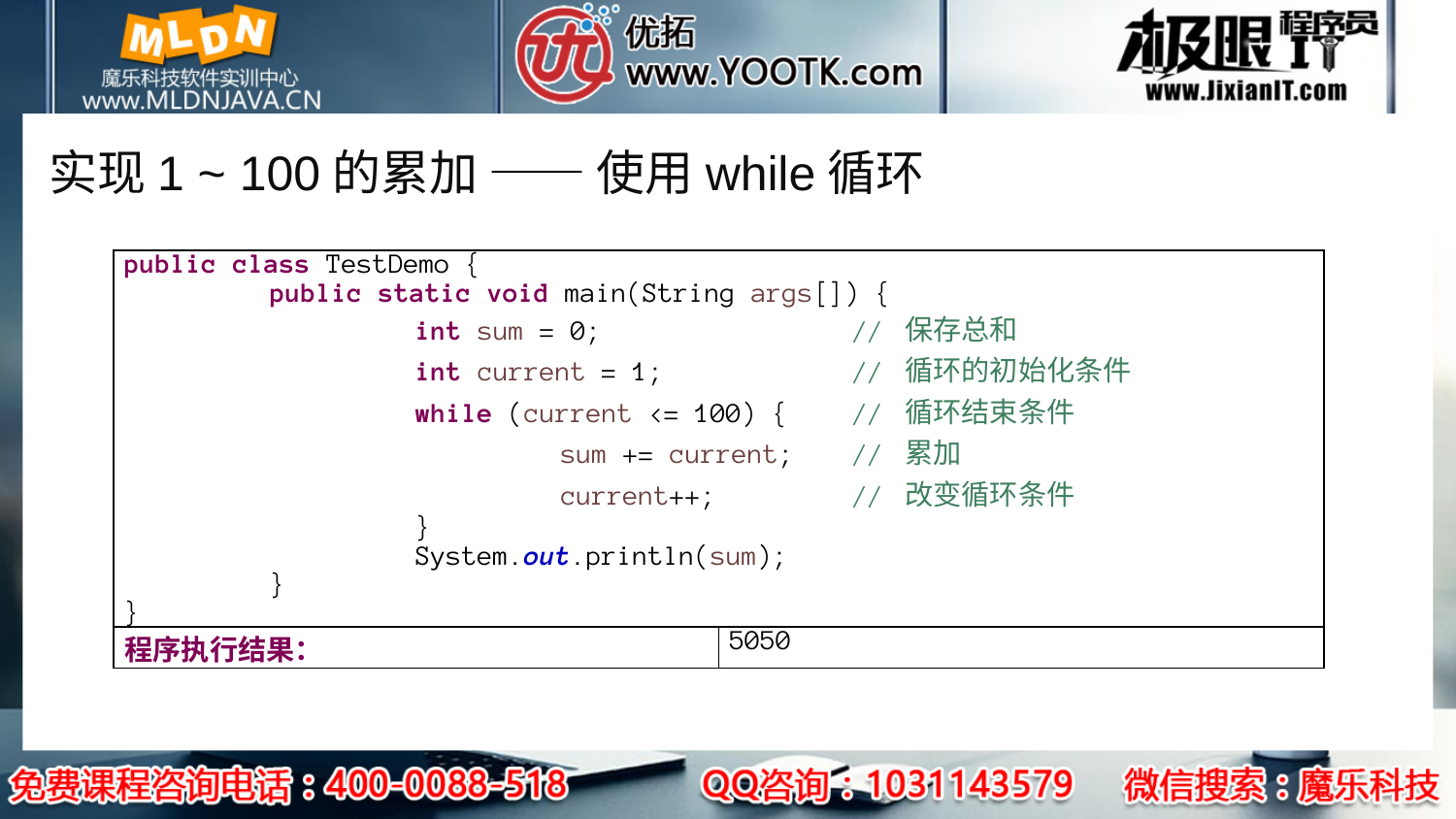

# 实现1 ~ 100的累加 —— 使用while循环
| public class TestDemo { public static void main(String args[]) { int sum = 0; // 保存总和 int current = 1; // 循环的初始化条件 while (current <= 100) { // 循环结束条件 sum += current; // 累加 current++; // 改变循环条件 } System.out.println(sum); } } |  |
| --- | --- |
| 程序执行结果： | 5050 |